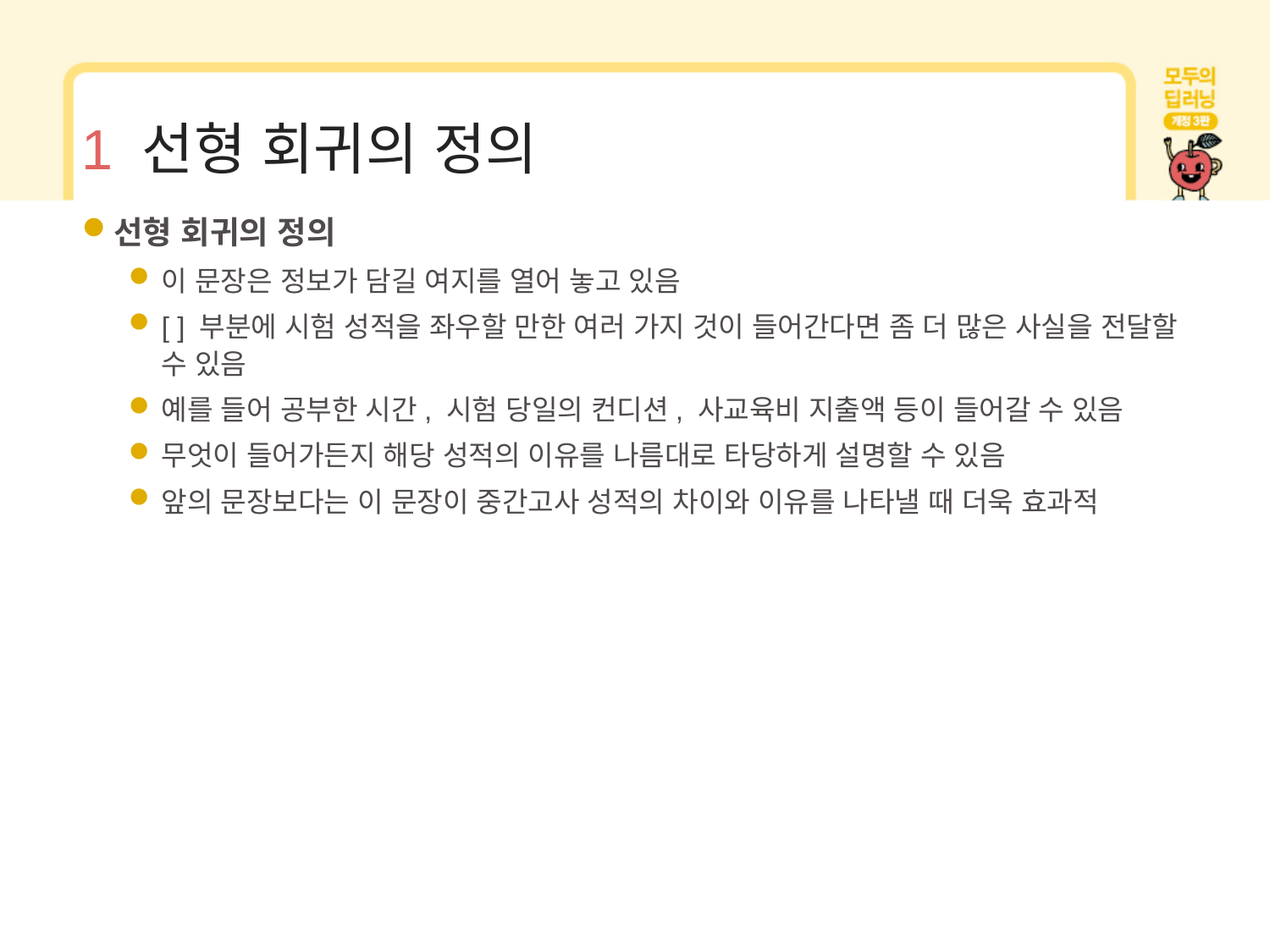

# 1 선형 회귀의 정의
선형 회귀의 정의
이 문장은 정보가 담길 여지를 열어 놓고 있음
[ ] 부분에 시험 성적을 좌우할 만한 여러 가지 것이 들어간다면 좀 더 많은 사실을 전달할 수 있음
예를 들어 공부한 시간, 시험 당일의 컨디션, 사교육비 지출액 등이 들어갈 수 있음
무엇이 들어가든지 해당 성적의 이유를 나름대로 타당하게 설명할 수 있음
앞의 문장보다는 이 문장이 중간고사 성적의 차이와 이유를 나타낼 때 더욱 효과적